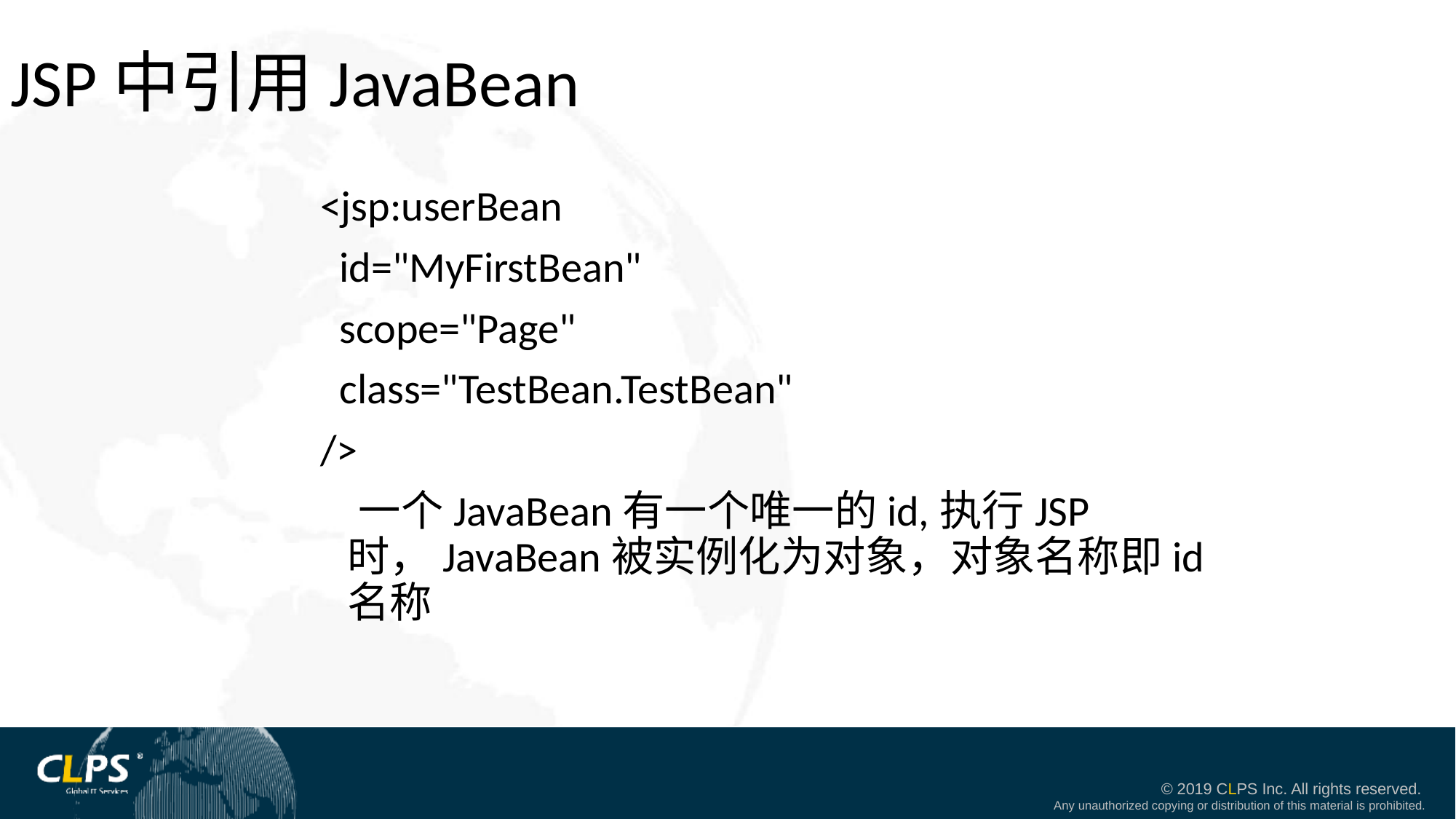

JSP中引用JavaBean
<jsp:userBean
  id="MyFirstBean"
  scope="Page"
  class="TestBean.TestBean"
/>
   一个JavaBean有一个唯一的id,执行JSP时，JavaBean被实例化为对象，对象名称即id名称